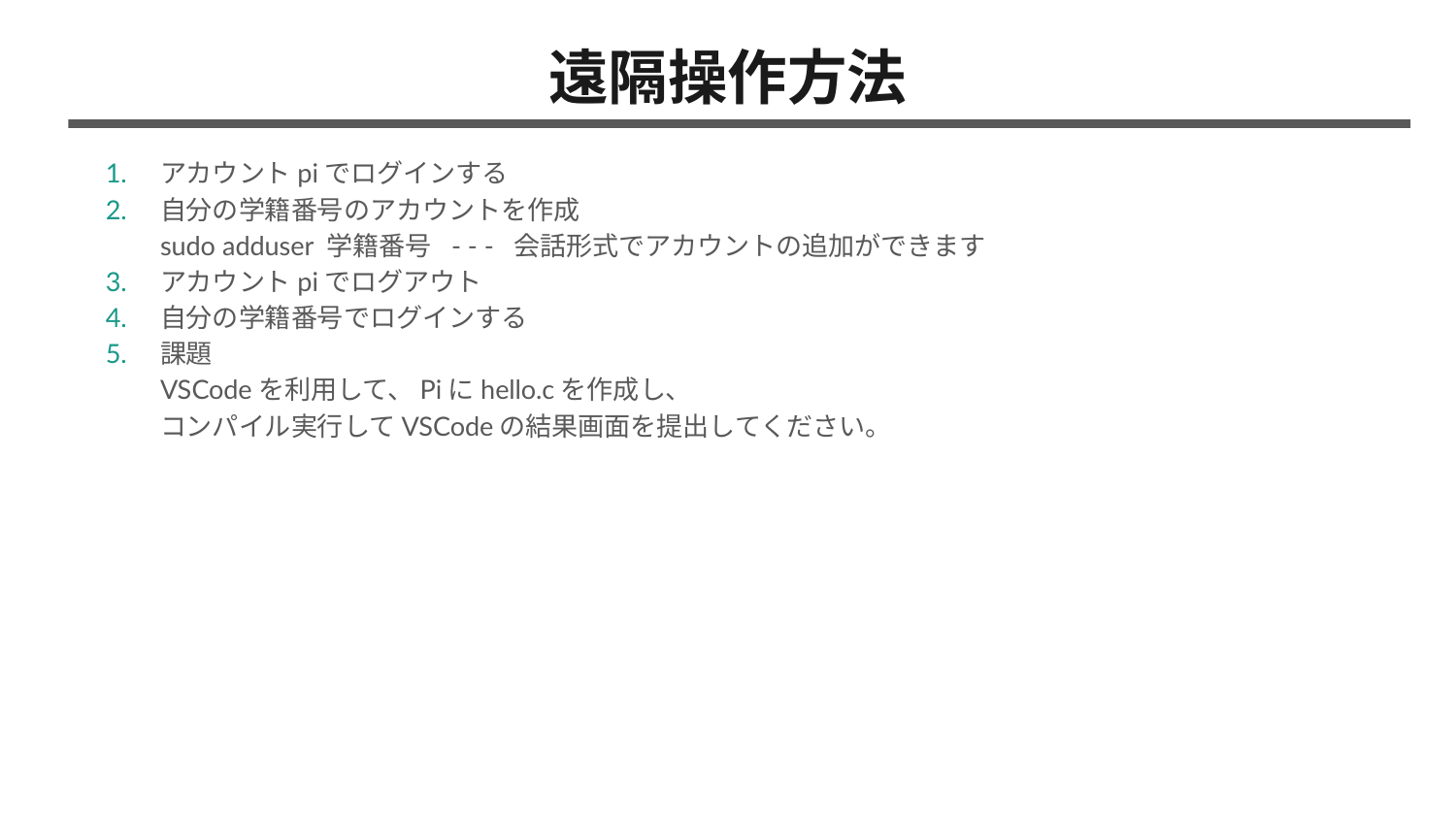

# 遠隔操作方法
アカウントpiでログインする
自分の学籍番号のアカウントを作成
sudo adduser 学籍番号	- - -  会話形式でアカウントの追加ができます
アカウントpiでログアウト
自分の学籍番号でログインする
課題
VSCodeを利用して、Piにhello.cを作成し、
コンパイル実行してVSCodeの結果画面を提出してください。